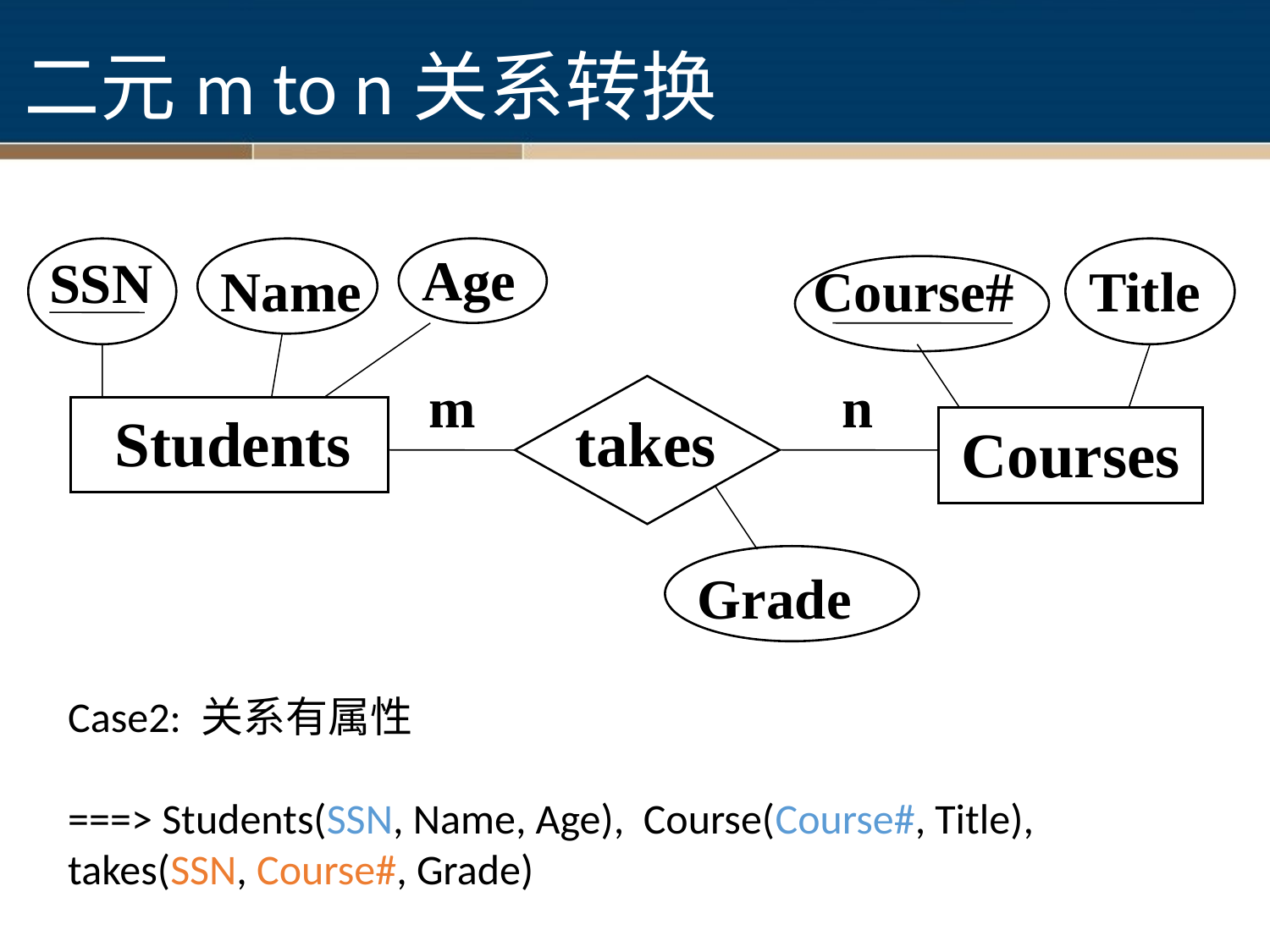

# 二元m to n关系转换

Age

SSN
Name
Course#
Title

  m
  n

Students
 takes

Courses

Grade
Case2: 关系有属性

===> Students(SSN, Name, Age),  Course(Course#, Title),  takes(SSN, Course#, Grade)